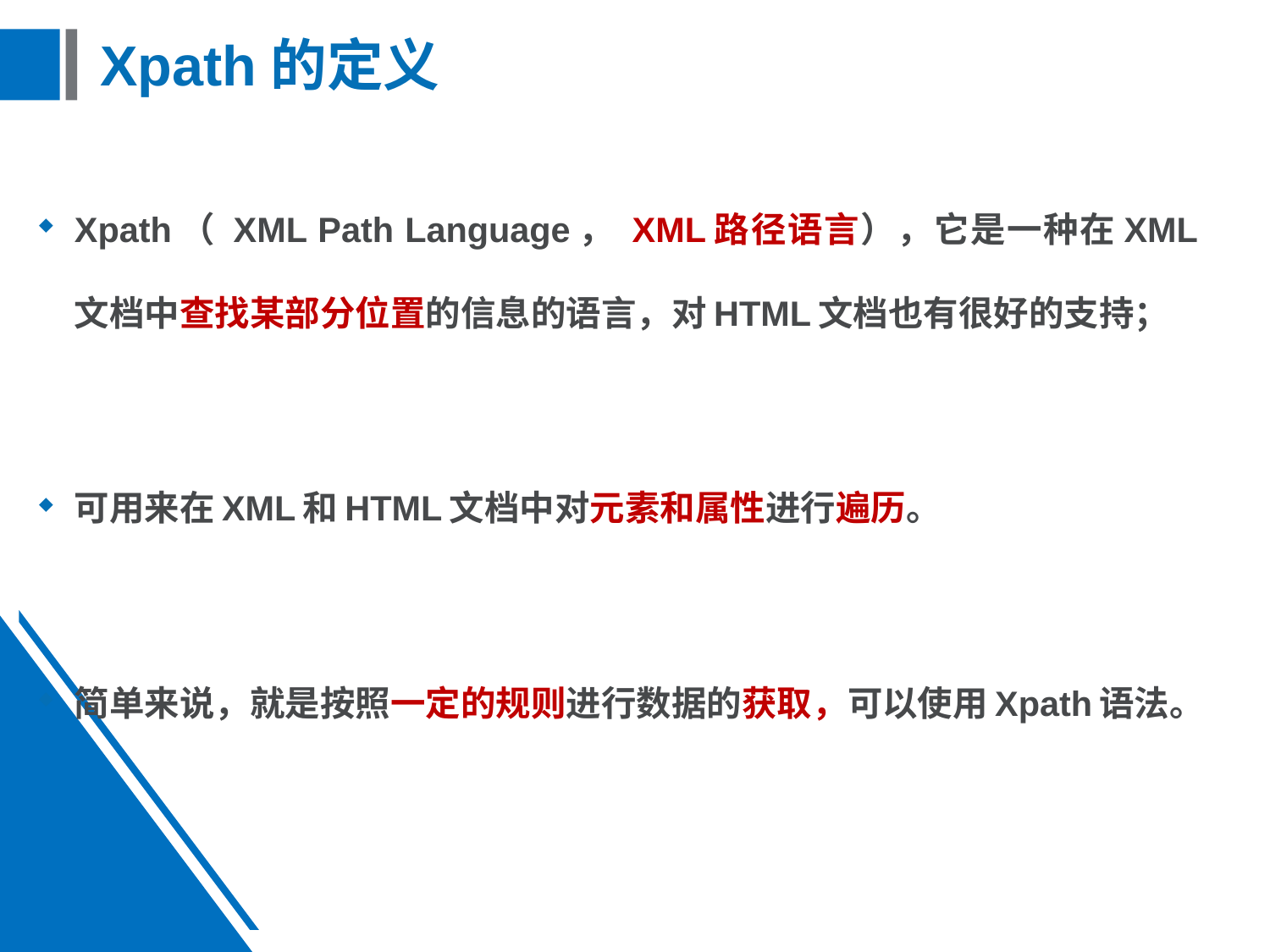

# Xpath的定义
Xpath（ XML Path Language， XML路径语言），它是一种在XML文档中查找某部分位置的信息的语言，对HTML文档也有很好的支持；

可用来在XML和HTML文档中对元素和属性进行遍历。

简单来说，就是按照一定的规则进行数据的获取，可以使用Xpath语法。
3